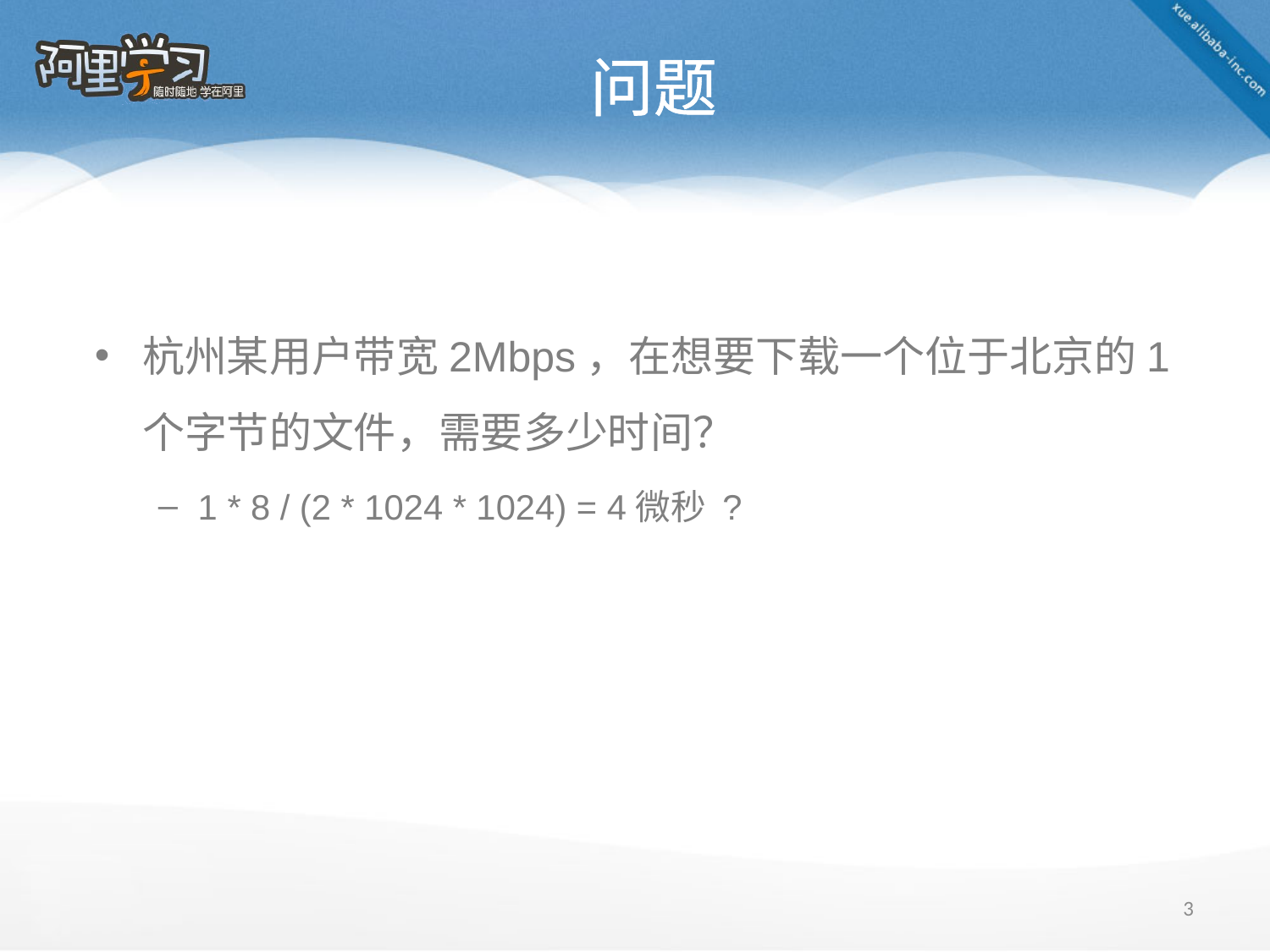

# 问题
杭州某用户带宽2Mbps，在想要下载一个位于北京的1个字节的文件，需要多少时间？
1 * 8 / (2 * 1024 * 1024) = 4微秒 ?
3